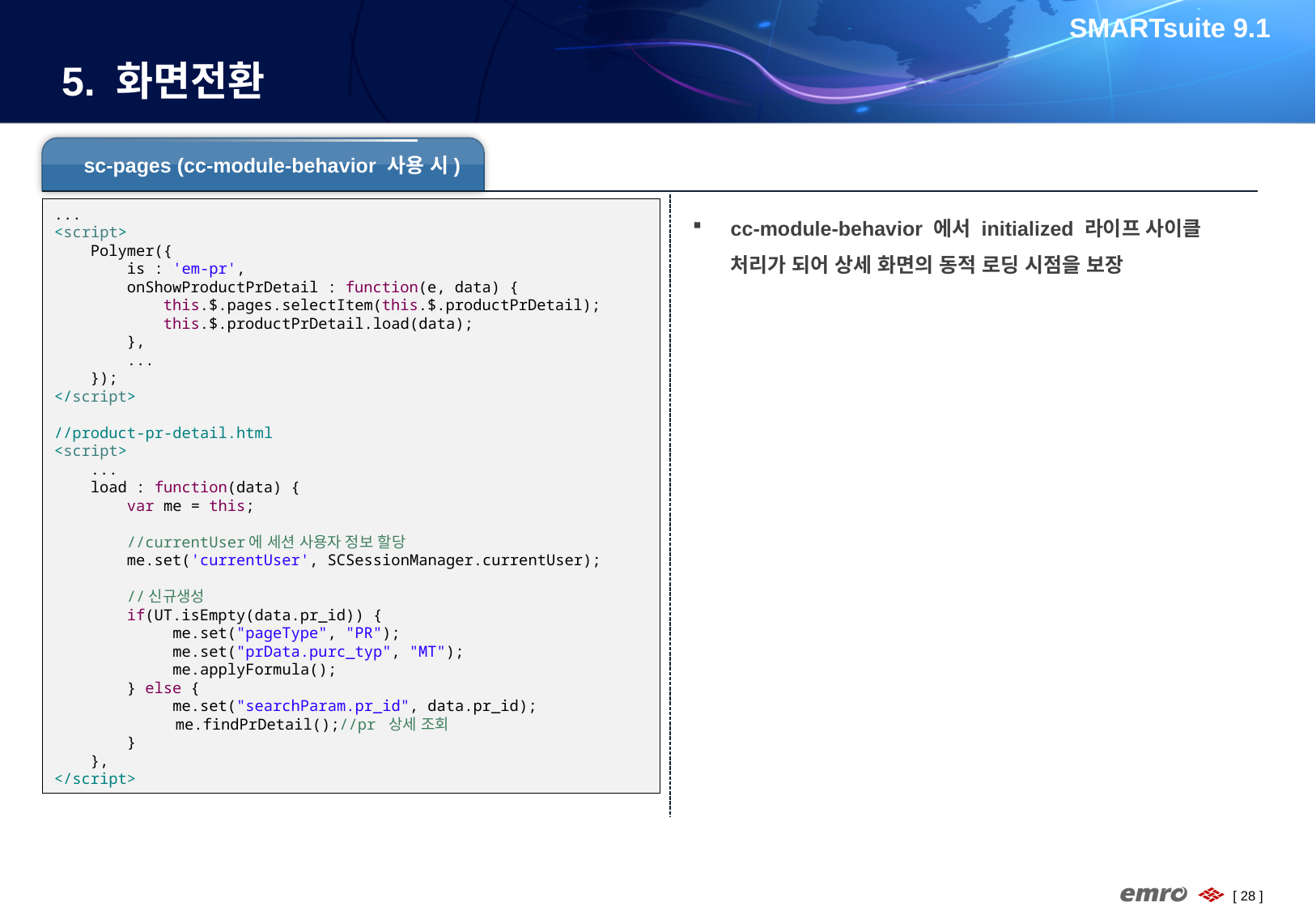

SMARTsuite 9.1
# 5. 화면전환

sc-pages (cc-module-behavior 사용 시)
cc-module-behavior 에서 initialized 라이프 사이클 처리가 되어 상세 화면의 동적 로딩 시점을 보장
...
<script>
    Polymer({
        is : 'em-pr',
        onShowProductPrDetail : function(e, data) {
            this.$.pages.selectItem(this.$.productPrDetail);
            this.$.productPrDetail.load(data);
        },
        ...
    });
</script>

//product-pr-detail.html
<script>
    ...
    load : function(data) {
        var me = this;

        //currentUser에 세션 사용자 정보 할당
        me.set('currentUser', SCSessionManager.currentUser);

        //신규생성
        if(UT.isEmpty(data.pr_id)) {
             me.set("pageType", "PR");
             me.set("prData.purc_typ", "MT");
             me.applyFormula();
        } else {
             me.set("searchParam.pr_id", data.pr_id);
	me.findPrDetail();//pr 상세 조회
        }
    },
</script>